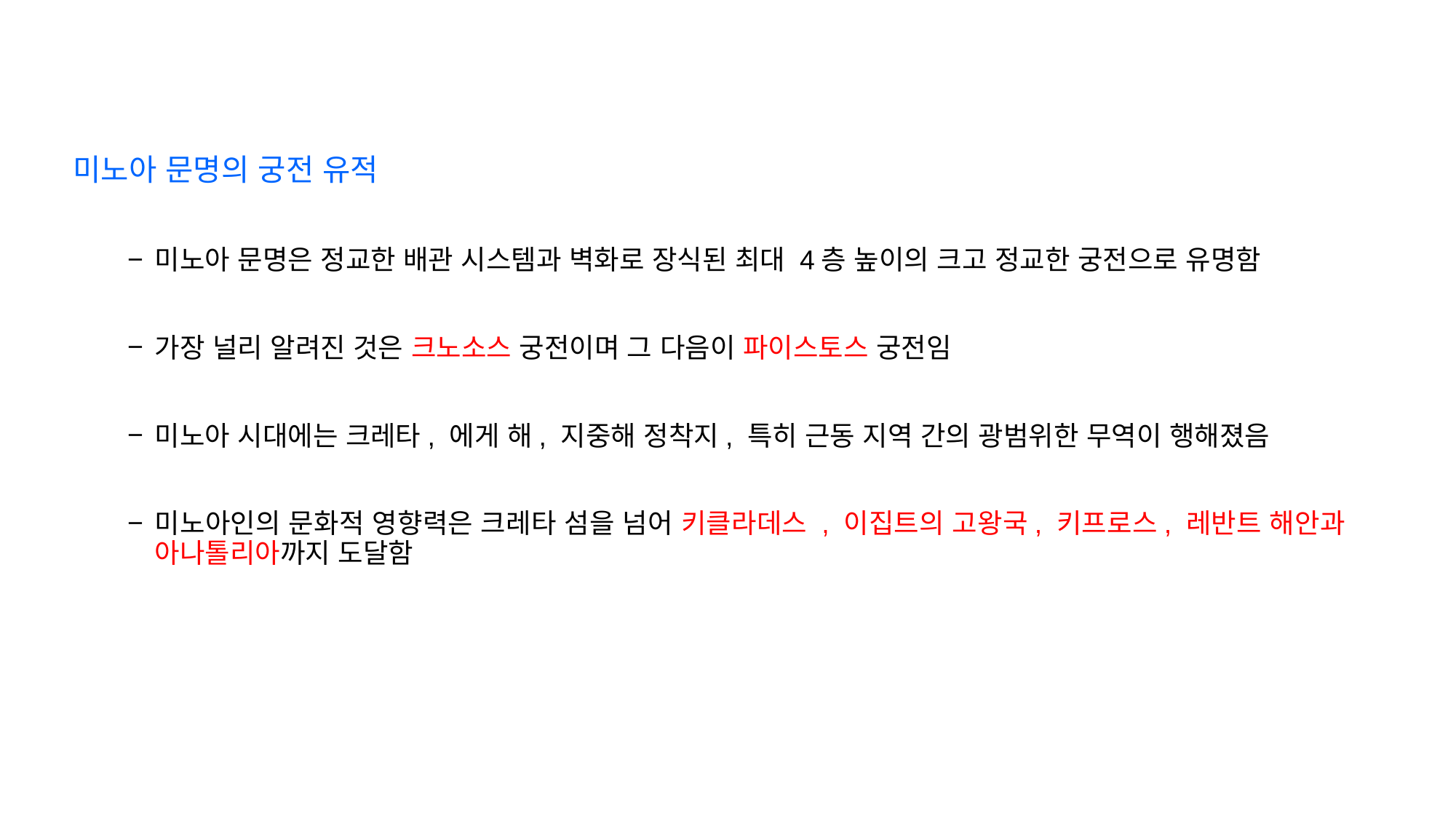

미노아 문명의 궁전 유적

미노아 문명은 정교한 배관 시스템과 벽화로 장식된 최대 4층 높이의 크고 정교한 궁전으로 유명함

가장 널리 알려진 것은 크노소스 궁전이며 그 다음이 파이스토스 궁전임

미노아 시대에는 크레타, 에게 해, 지중해 정착지, 특히 근동 지역 간의 광범위한 무역이 행해졌음

미노아인의 문화적 영향력은 크레타 섬을 넘어 키클라데스 , 이집트의 고왕국, 키프로스, 레반트 해안과 아나톨리아까지 도달함